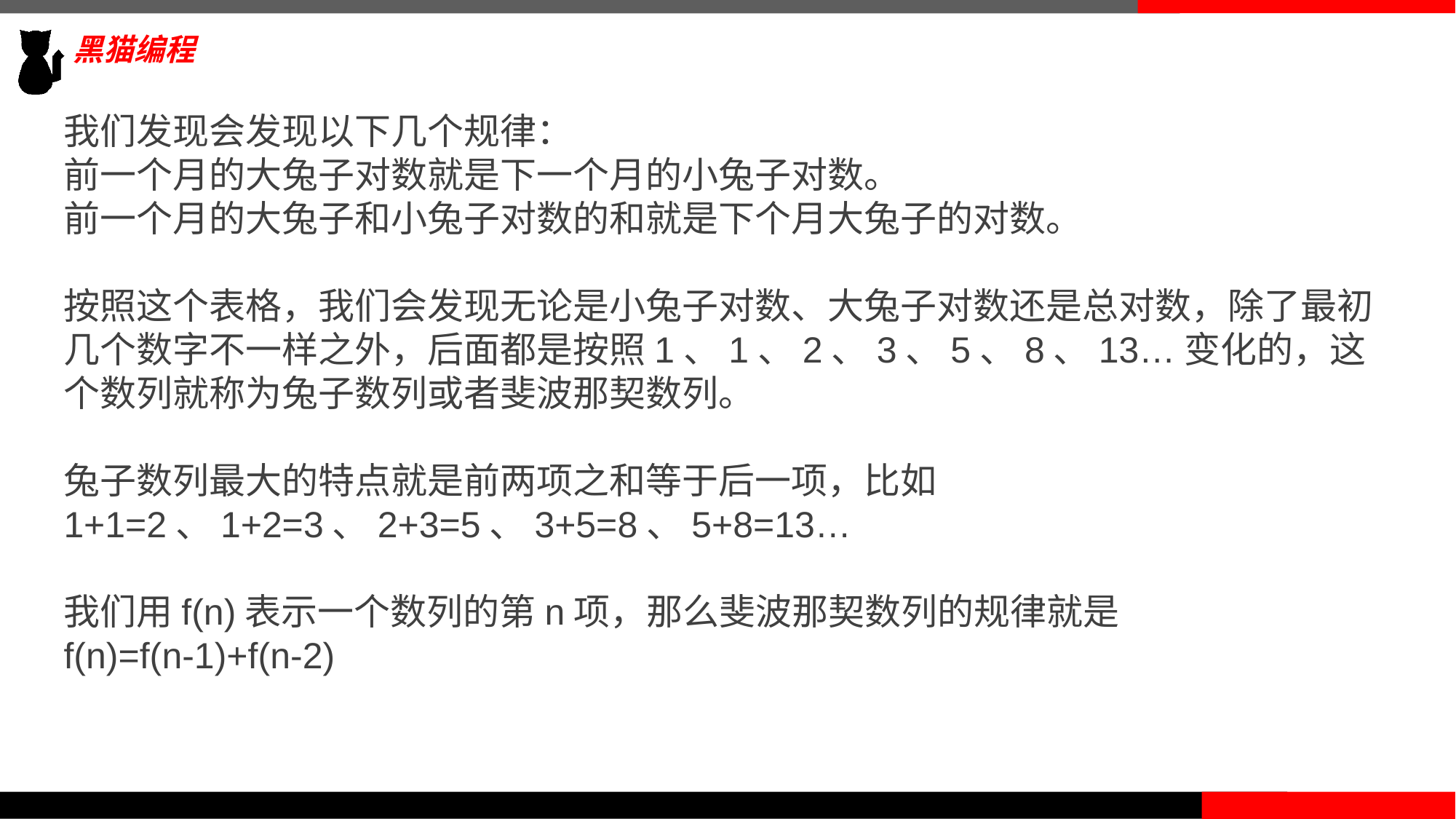

我们发现会发现以下几个规律：
前一个月的大兔子对数就是下一个月的小兔子对数。
前一个月的大兔子和小兔子对数的和就是下个月大兔子的对数。

按照这个表格，我们会发现无论是小兔子对数、大兔子对数还是总对数，除了最初几个数字不一样之外，后面都是按照1、1、2、3、5、8、13…变化的，这个数列就称为兔子数列或者斐波那契数列。

兔子数列最大的特点就是前两项之和等于后一项，比如1+1=2、1+2=3、2+3=5、3+5=8、5+8=13…

我们用f(n)表示一个数列的第n项，那么斐波那契数列的规律就是
f(n)=f(n-1)+f(n-2)